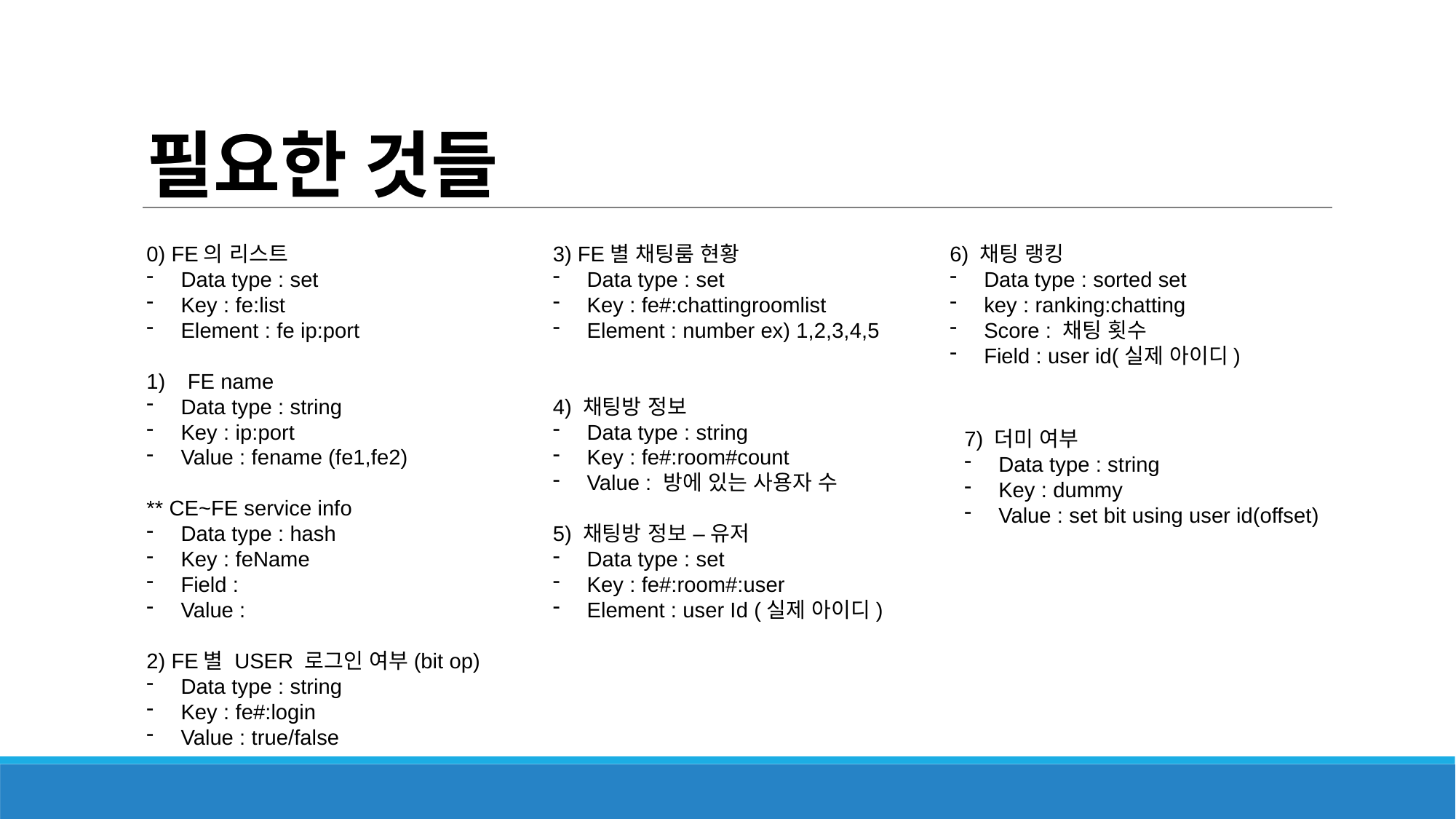

필요한 것들
6) 채팅 랭킹
Data type : sorted set
key : ranking:chatting
Score : 채팅 횟수
Field : user id(실제 아이디)
0) FE의 리스트
Data type : set
Key : fe:list
Element : fe ip:port

FE name
Data type : string
Key : ip:port
Value : fename (fe1,fe2)

** CE~FE service info
Data type : hash
Key : feName
Field :
Value :

2) FE별 USER 로그인 여부(bit op)
Data type : string
Key : fe#:login
Value : true/false

3) FE별 채팅룸 현황
Data type : set
Key : fe#:chattingroomlist
Element : number ex) 1,2,3,4,5

4) 채팅방 정보
Data type : string
Key : fe#:room#count
Value : 방에 있는 사용자 수

5) 채팅방 정보 – 유저
Data type : set
Key : fe#:room#:user
Element : user Id (실제 아이디)
7) 더미 여부
Data type : string
Key : dummy
Value : set bit using user id(offset)